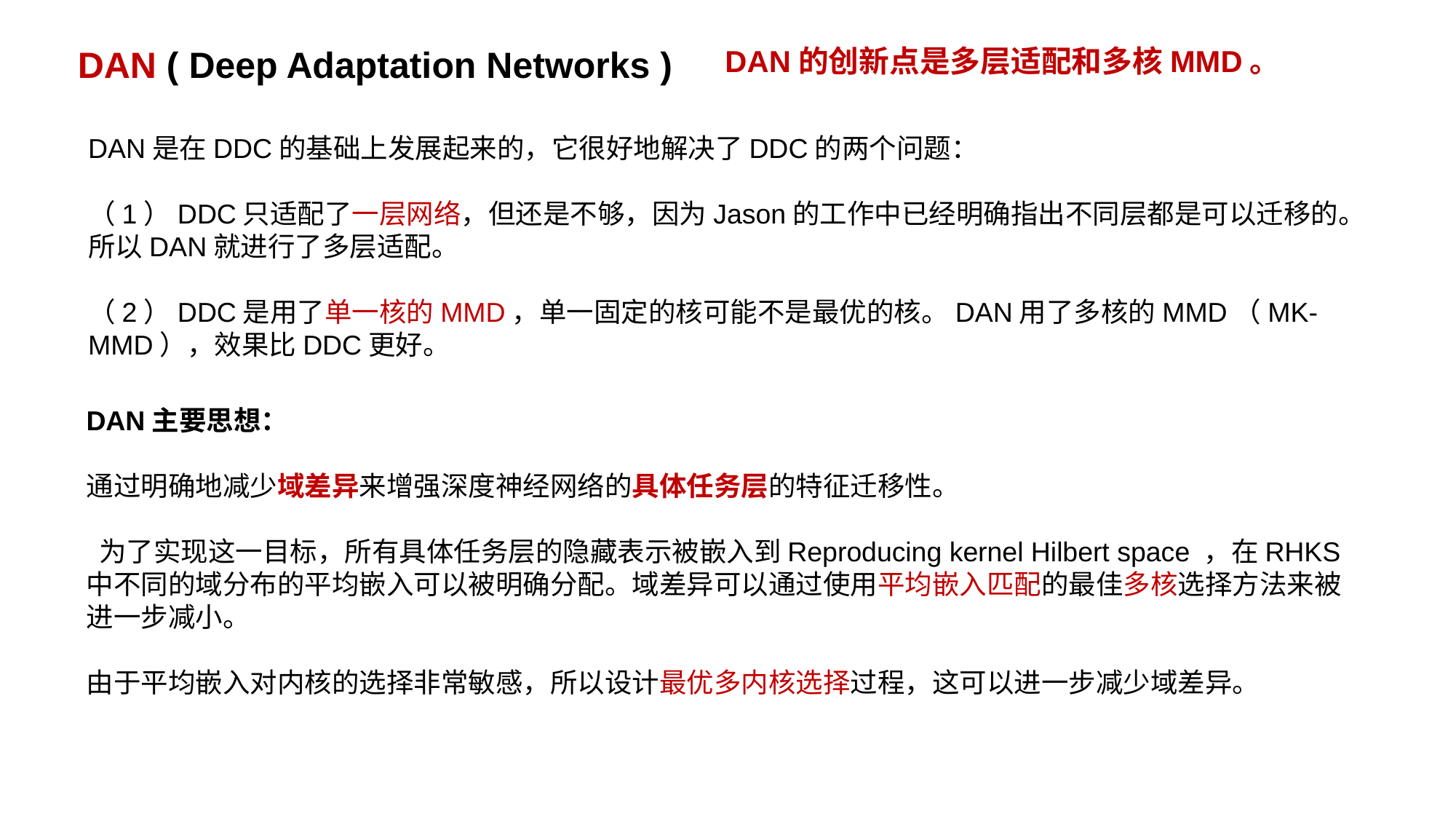

DAN ( Deep Adaptation Networks )
DAN的创新点是多层适配和多核MMD。
DAN是在DDC的基础上发展起来的，它很好地解决了DDC的两个问题：

（1）DDC只适配了一层网络，但还是不够，因为Jason的工作中已经明确指出不同层都是可以迁移的。所以DAN就进行了多层适配。

（2）DDC是用了单一核的MMD，单一固定的核可能不是最优的核。DAN用了多核的MMD（MK-MMD），效果比DDC更好。

DAN主要思想：

通过明确地减少域差异来增强深度神经网络的具体任务层的特征迁移性。

 为了实现这一目标，所有具体任务层的隐藏表示被嵌入到Reproducing kernel Hilbert space ，在RHKS中不同的域分布的平均嵌入可以被明确分配。域差异可以通过使用平均嵌入匹配的最佳多核选择方法来被进一步减小。

由于平均嵌入对内核的选择非常敏感，所以设计最优多内核选择过程，这可以进一步减少域差异。